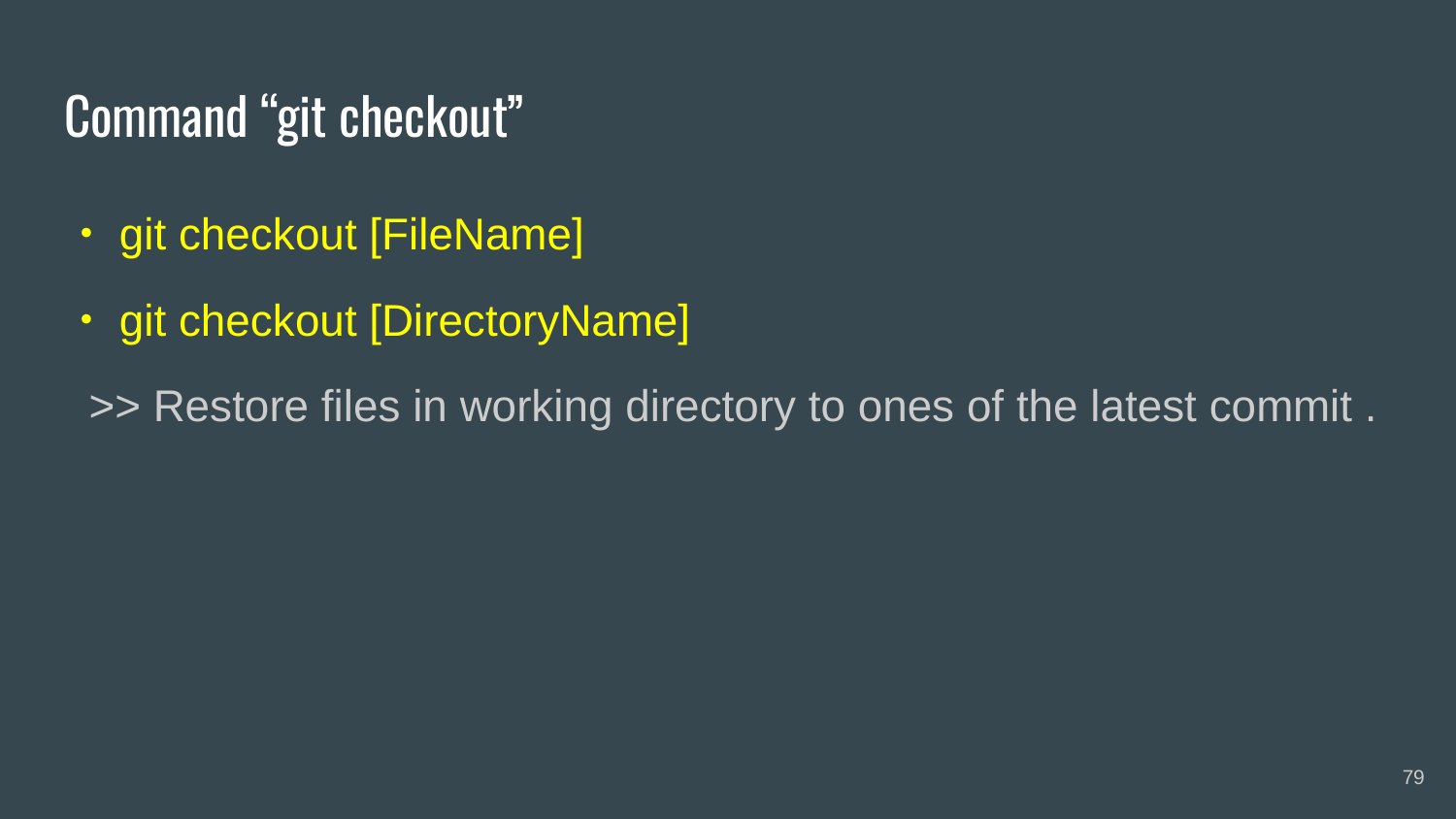

# Command “git checkout”
・git checkout [FileName]
・git checkout [DirectoryName]
  >> Restore files in working directory to ones of the latest commit .
79